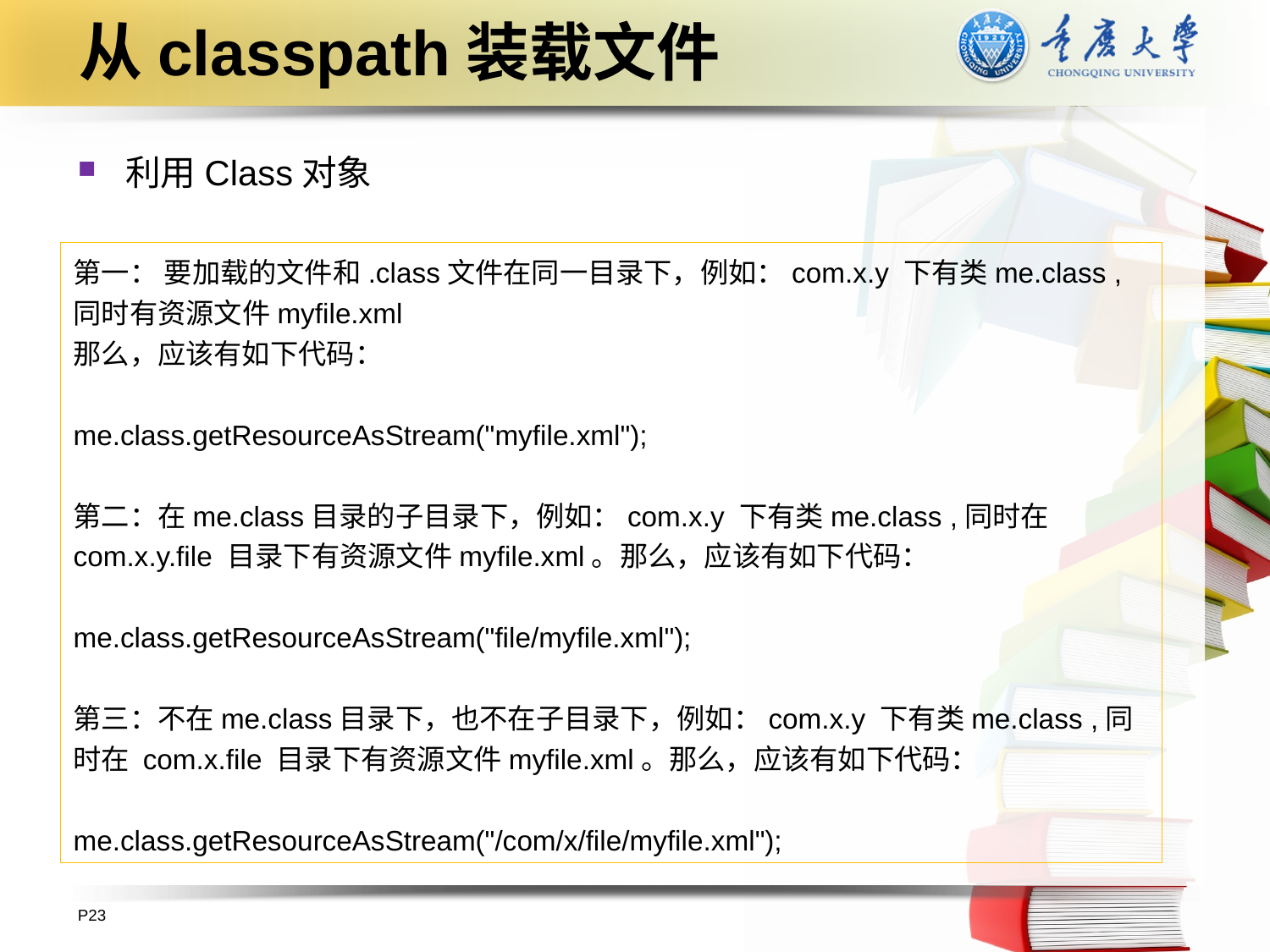

# 从classpath装载文件
利用Class对象
第一： 要加载的文件和.class文件在同一目录下，例如：com.x.y 下有类me.class ,同时有资源文件myfile.xml
那么，应该有如下代码：

me.class.getResourceAsStream("myfile.xml");

第二：在me.class目录的子目录下，例如：com.x.y 下有类me.class ,同时在 com.x.y.file 目录下有资源文件myfile.xml。那么，应该有如下代码：

me.class.getResourceAsStream("file/myfile.xml");

第三：不在me.class目录下，也不在子目录下，例如：com.x.y 下有类me.class ,同时在 com.x.file 目录下有资源文件myfile.xml。那么，应该有如下代码：

me.class.getResourceAsStream("/com/x/file/myfile.xml");
P23